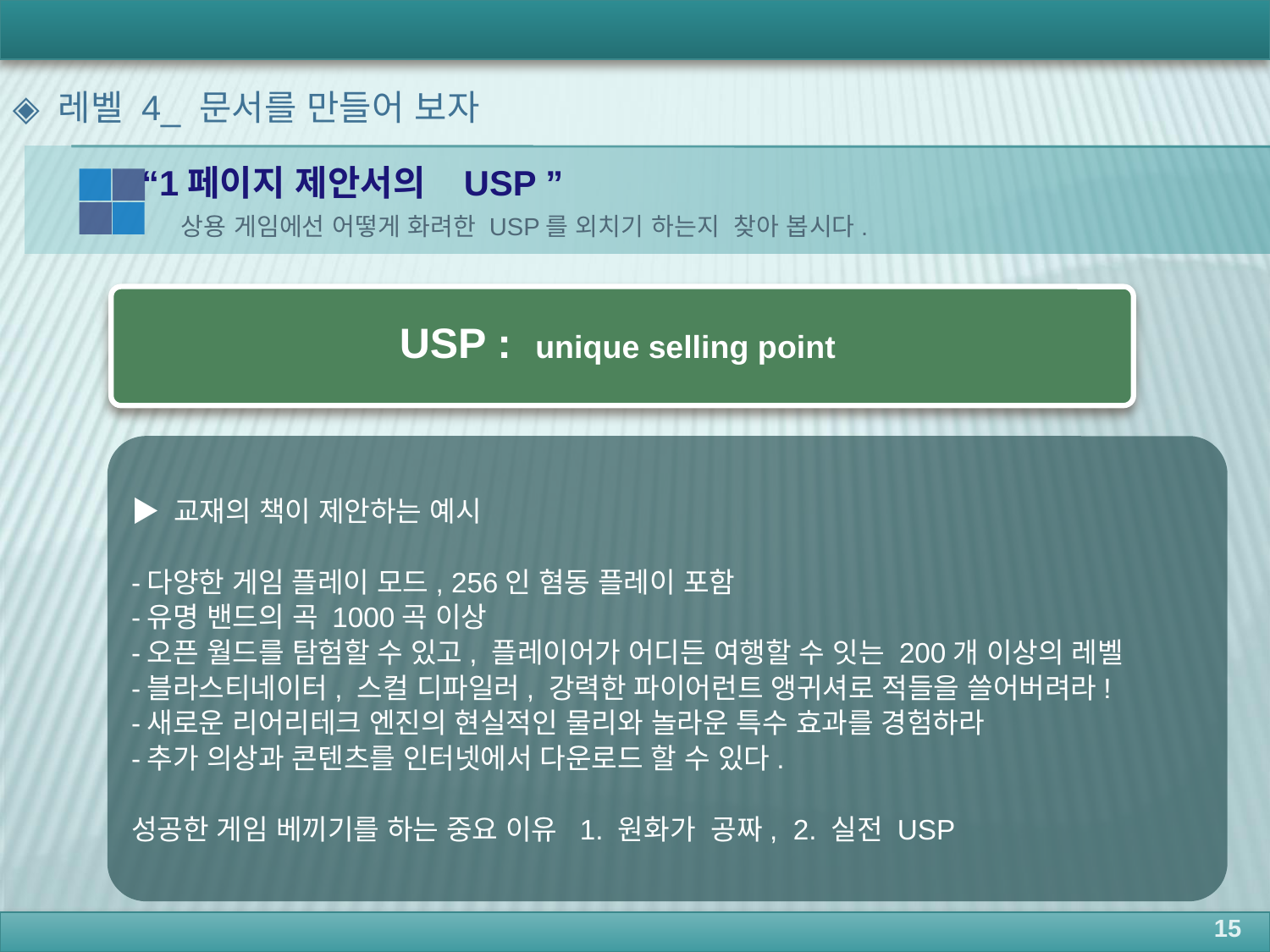

◈ 레벨 4_ 문서를 만들어 보자

“1페이지 제안서의   USP ”

상용 게임에선 어떻게 화려한 USP를 외치기 하는지  찾아 봅시다.
USP :  unique selling point
▶ 교재의 책이 제안하는 예시

-다양한 게임 플레이 모드, 256인 혐동 플레이 포함
-유명 밴드의 곡 1000곡 이상
-오픈 월드를 탐험할 수 있고, 플레이어가 어디든 여행할 수 잇는 200개 이상의 레벨
-블라스티네이터, 스컬 디파일러, 강력한 파이어런트 앵귀셔로 적들을 쓸어버려라!
-새로운 리어리테크 엔진의 현실적인 물리와 놀라운 특수 효과를 경험하라
-추가 의상과 콘텐츠를 인터넷에서 다운로드 할 수 있다.

성공한 게임 베끼기를 하는 중요 이유  1. 원화가  공짜,  2. 실전 USP
15